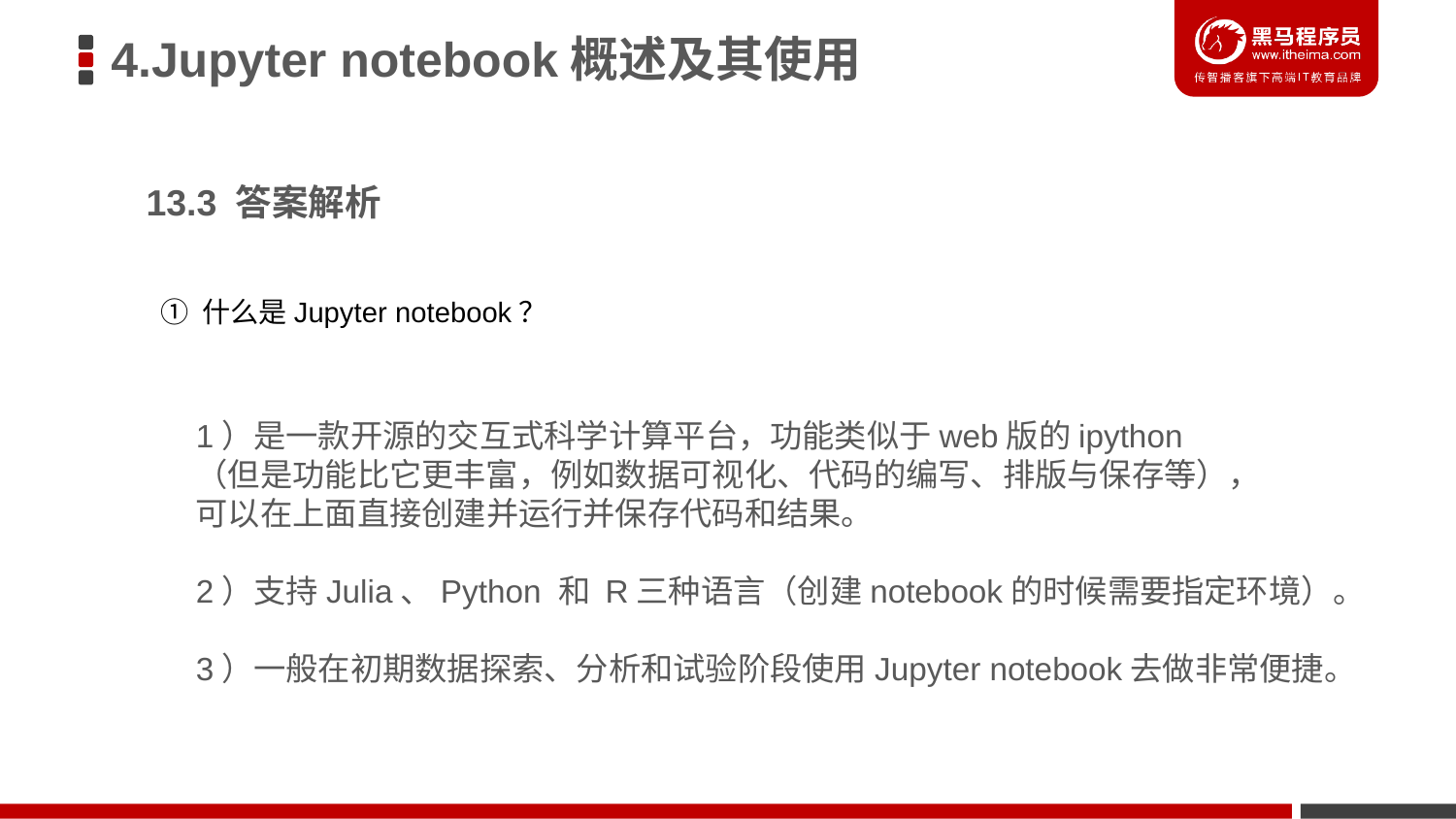

4.Jupyter notebook概述及其使用
13.3 答案解析
① 什么是Jupyter notebook？

1）是一款开源的交互式科学计算平台，功能类似于web版的ipython
（但是功能比它更丰富，例如数据可视化、代码的编写、排版与保存等），
可以在上面直接创建并运行并保存代码和结果。

2）支持Julia、Python 和 R三种语言（创建notebook的时候需要指定环境）。

3）一般在初期数据探索、分析和试验阶段使用Jupyter notebook去做非常便捷。